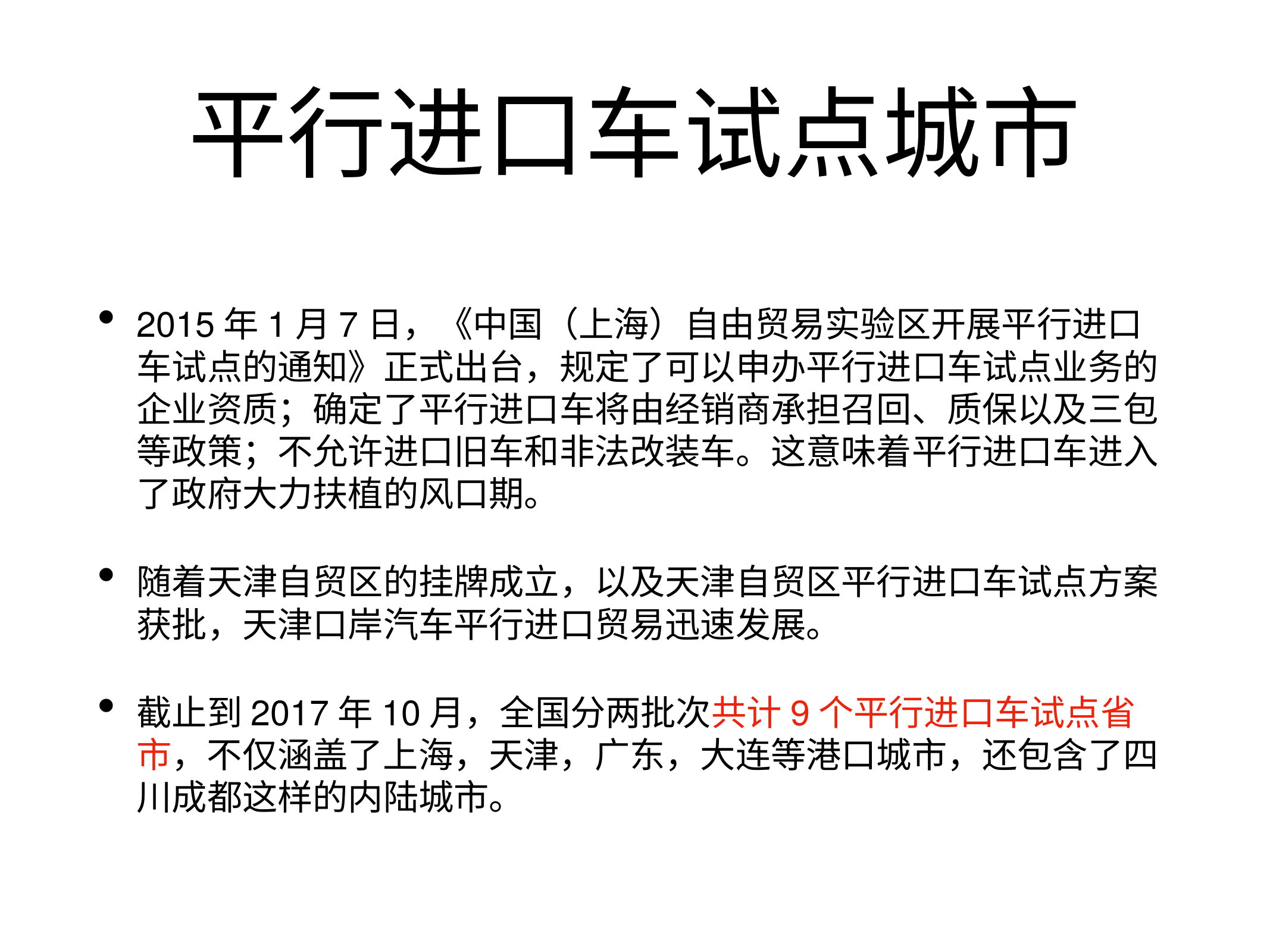

# 平行进口车试点城市
2015年1月7日，《中国（上海）自由贸易实验区开展平行进口车试点的通知》正式出台，规定了可以申办平行进口车试点业务的企业资质；确定了平行进口车将由经销商承担召回、质保以及三包等政策；不允许进口旧车和非法改装车。这意味着平行进口车进入了政府大力扶植的风口期。
随着天津自贸区的挂牌成立，以及天津自贸区平行进口车试点方案获批，天津口岸汽车平行进口贸易迅速发展。
截止到2017年10月，全国分两批次共计9个平行进口车试点省市，不仅涵盖了上海，天津，广东，大连等港口城市，还包含了四川成都这样的内陆城市。